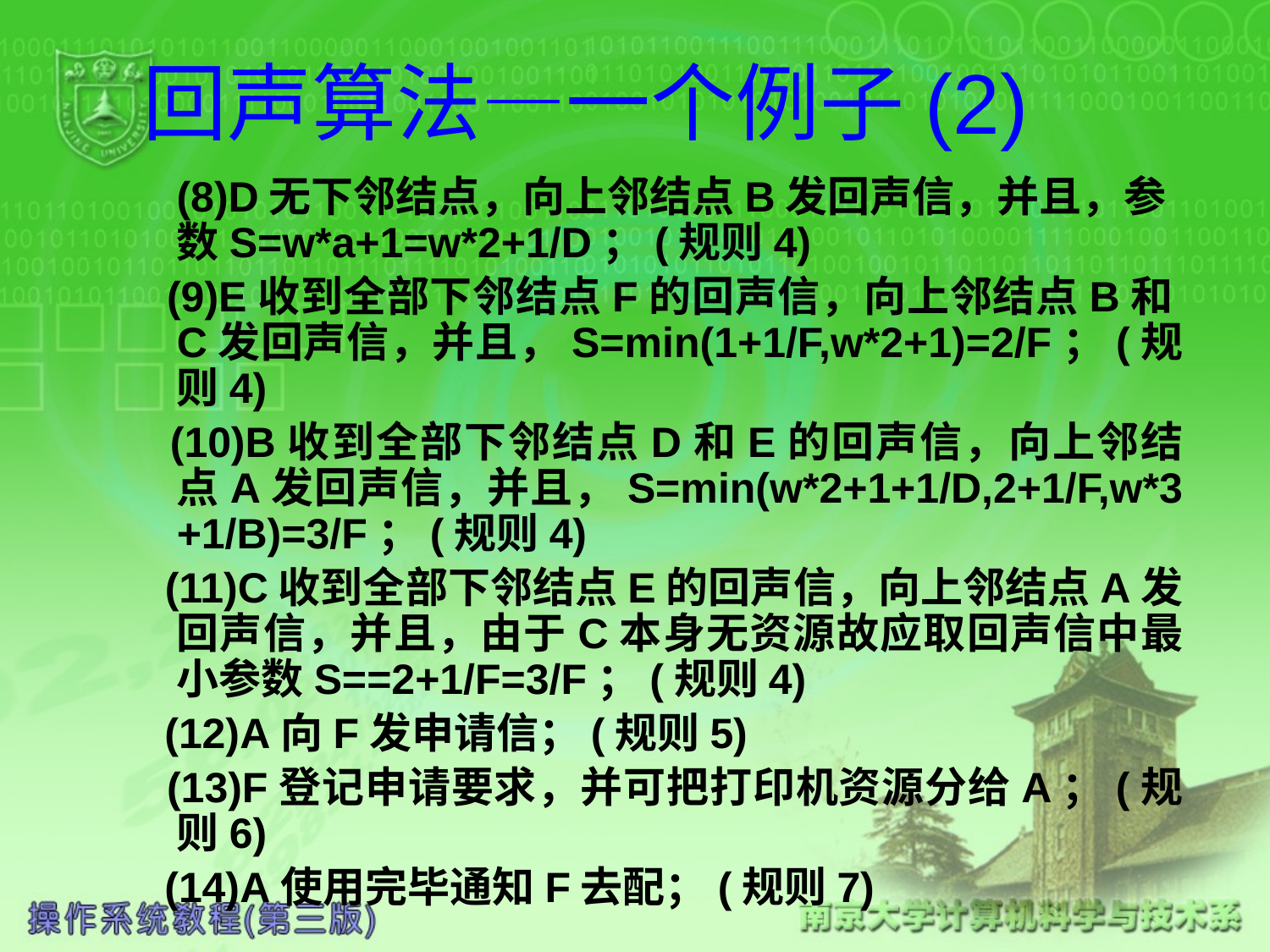

# 回声算法—一个例子(2)
    (8)D无下邻结点，向上邻结点B发回声信，并且，参数S=w*a+1=w*2+1/D；(规则4)
   (9)E收到全部下邻结点F的回声信，向上邻结点B和C发回声信，并且，S=min(1+1/F,w*2+1)=2/F；(规则4)
   (10)B收到全部下邻结点D和E的回声信，向上邻结点A发回声信，并且，S=min(w*2+1+1/D,2+1/F,w*3+1/B)=3/F；(规则4)
   (11)C收到全部下邻结点E的回声信，向上邻结点A发回声信，并且，由于C本身无资源故应取回声信中最小参数S==2+1/F=3/F；(规则4)
   (12)A向F发申请信；(规则5)
   (13)F登记申请要求，并可把打印机资源分给A；(规则6)
   (14)A使用完毕通知F去配；(规则7)